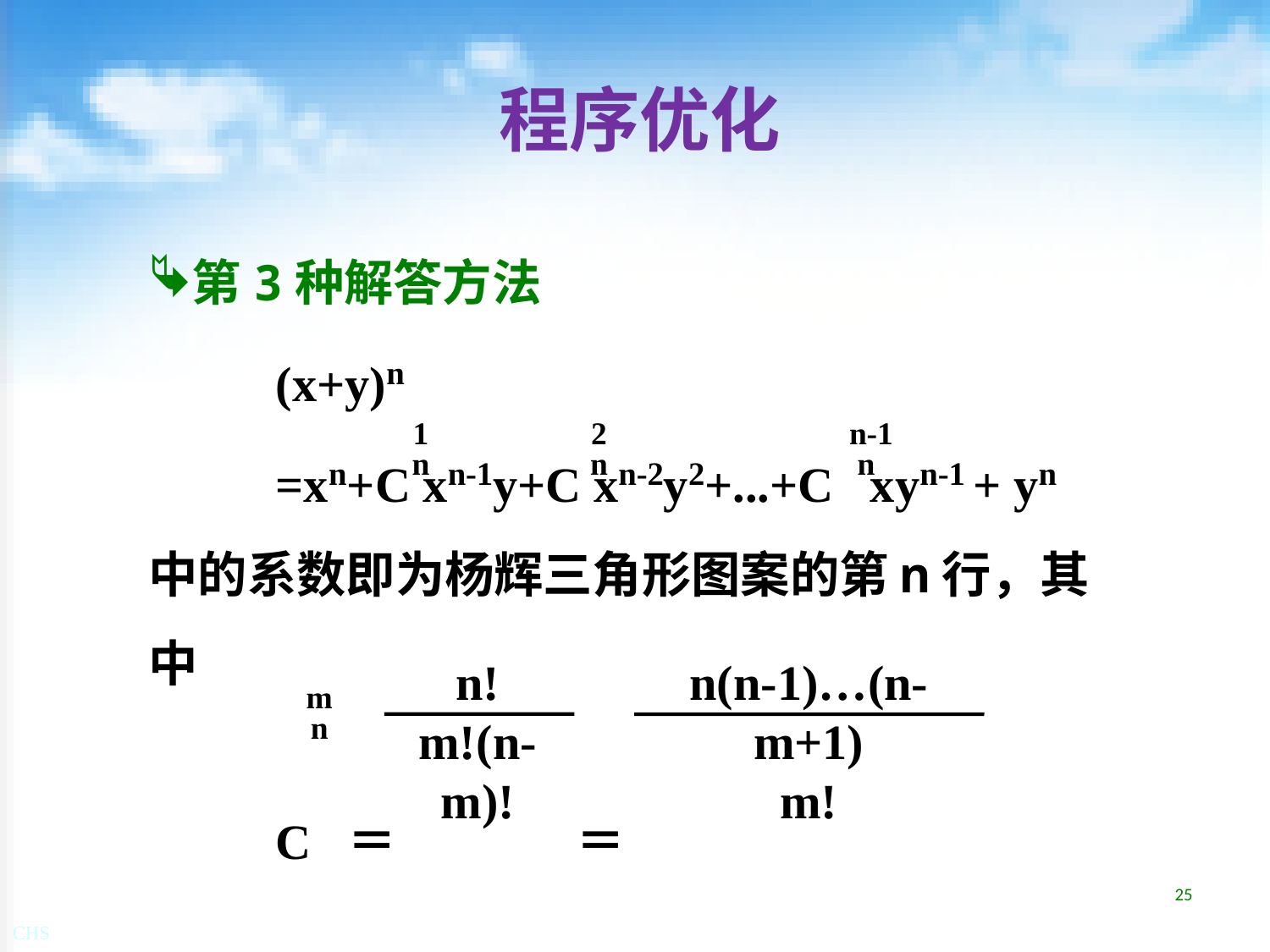

# 程序优化
第3种解答方法
	(x+y)n
	=xn+C xn-1y+C xn-2y2+...+C   xyn-1 + yn
中的系数即为杨辉三角形图案的第n行，其中

	C  ＝                ＝

2
n
n-1
 n
1
n
n!
m!(n-m)!
n(n-1)…(n-m+1)
m!
m
n

25